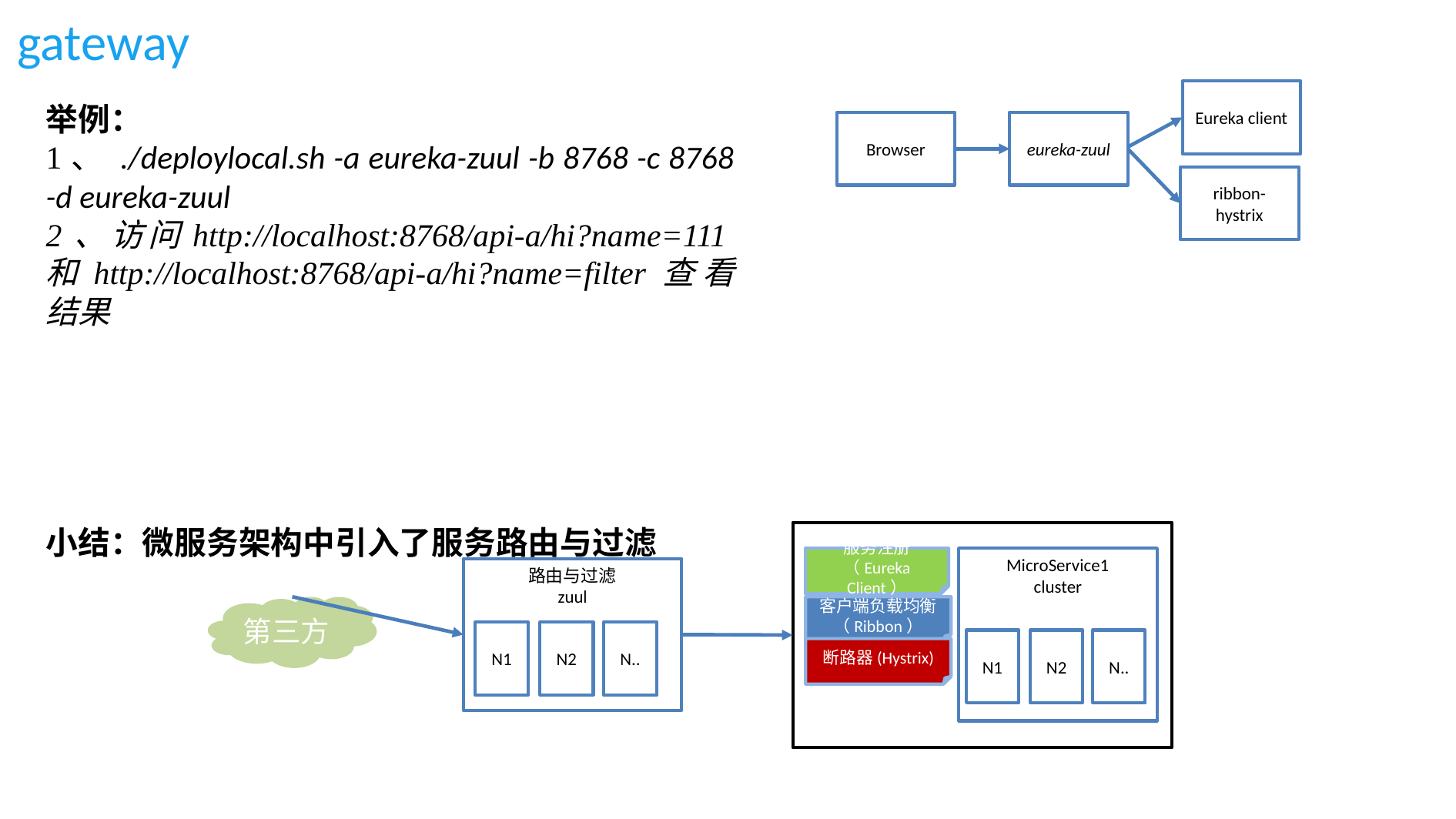

# gateway
Eureka client
举例：
1、 ./deploylocal.sh -a eureka-zuul -b 8768 -c 8768 -d eureka-zuul
2、访问http://localhost:8768/api-a/hi?name=111和http://localhost:8768/api-a/hi?name=filter查看结果

小结：微服务架构中引入了服务路由与过滤
Browser
eureka-zuul
ribbon-hystrix

服务注册（Eureka Client）
MicroService1
cluster
N1
N2
N..
客户端负载均衡（Ribbon）
断路器(Hystrix)
路由与过滤
zuul
N1
N2
N..
第三方